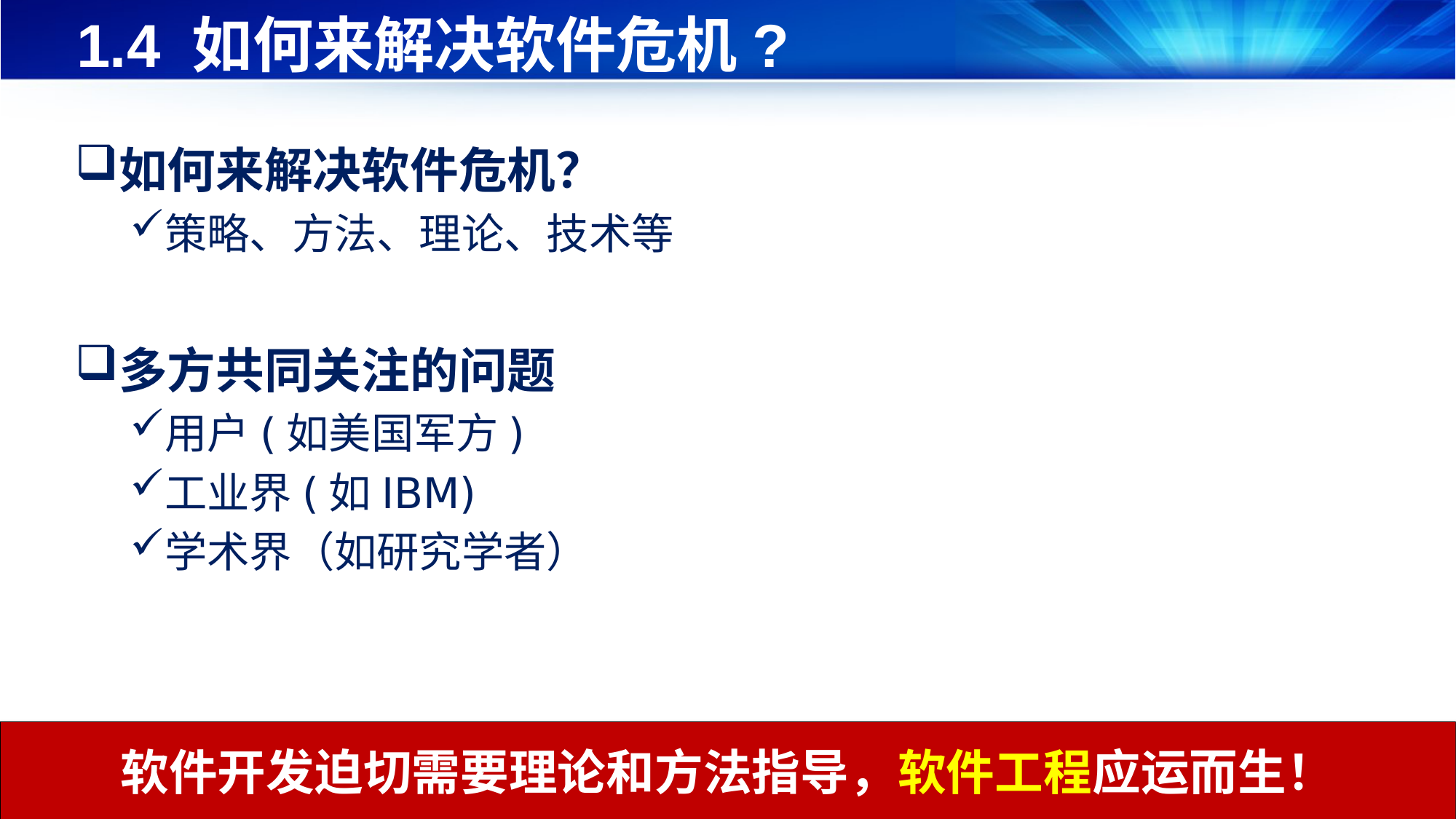

# 1.4 如何来解决软件危机?
如何来解决软件危机？
策略、方法、理论、技术等

多方共同关注的问题
用户(如美国军方)
工业界(如IBM)
学术界（如研究学者）
软件开发迫切需要理论和方法指导，软件工程应运而生！